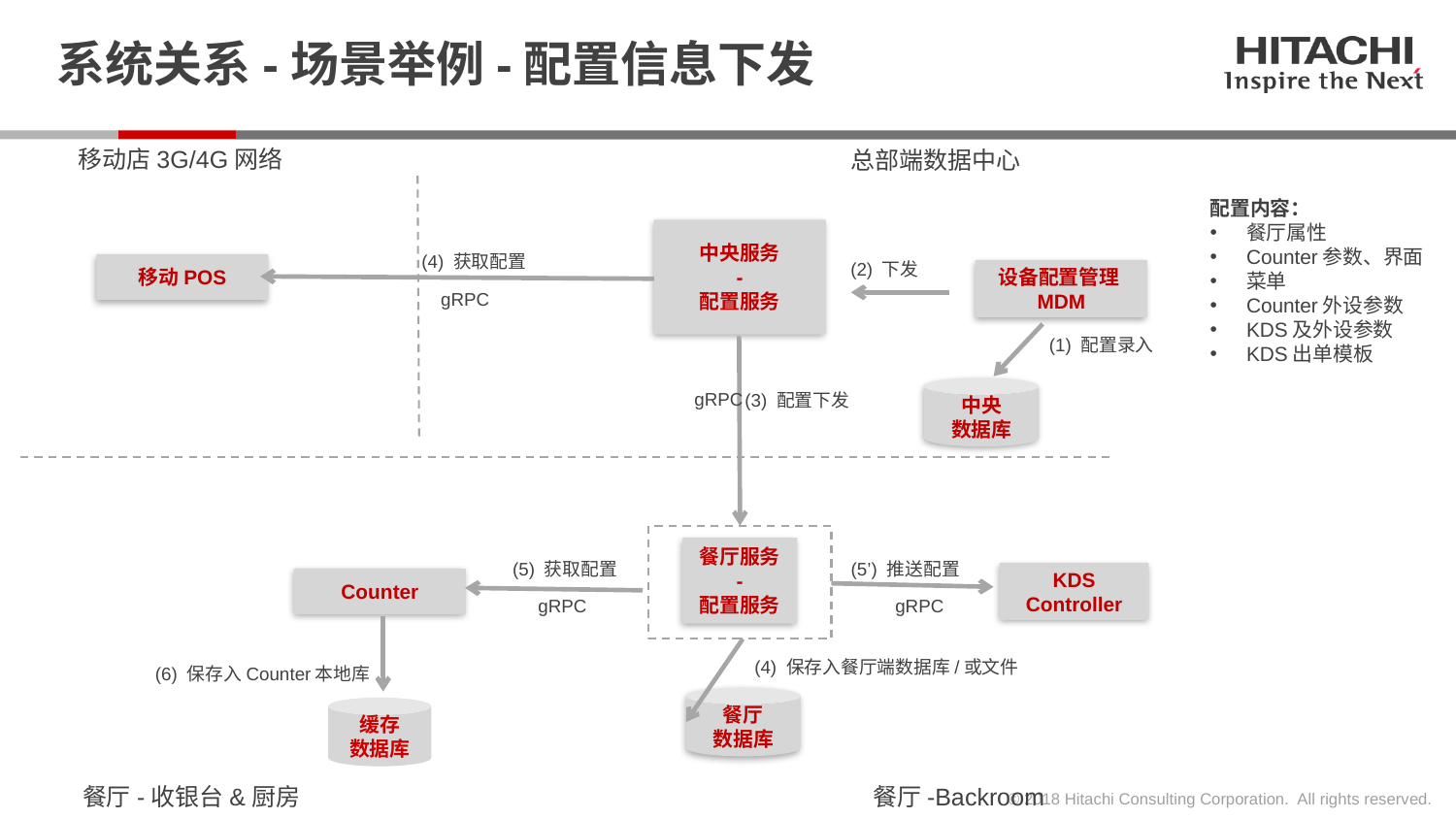

# 系统关系-场景举例-配置信息下发
移动店3G/4G网络
总部端数据中心
配置内容：
餐厅属性
Counter参数、界面
菜单
Counter外设参数
KDS及外设参数
KDS出单模板
中央服务
-
配置服务
(4) 获取配置
(2) 下发
移动POS
设备配置管理MDM
gRPC
(1) 配置录入
中央
数据库
gRPC
(3) 配置下发

餐厅服务
-
配置服务
(5) 获取配置
(5’) 推送配置
KDS Controller
Counter
gRPC
gRPC
(4) 保存入餐厅端数据库/或文件
(6) 保存入Counter本地库
餐厅
数据库
缓存
数据库
餐厅-收银台&厨房
餐厅-Backroom